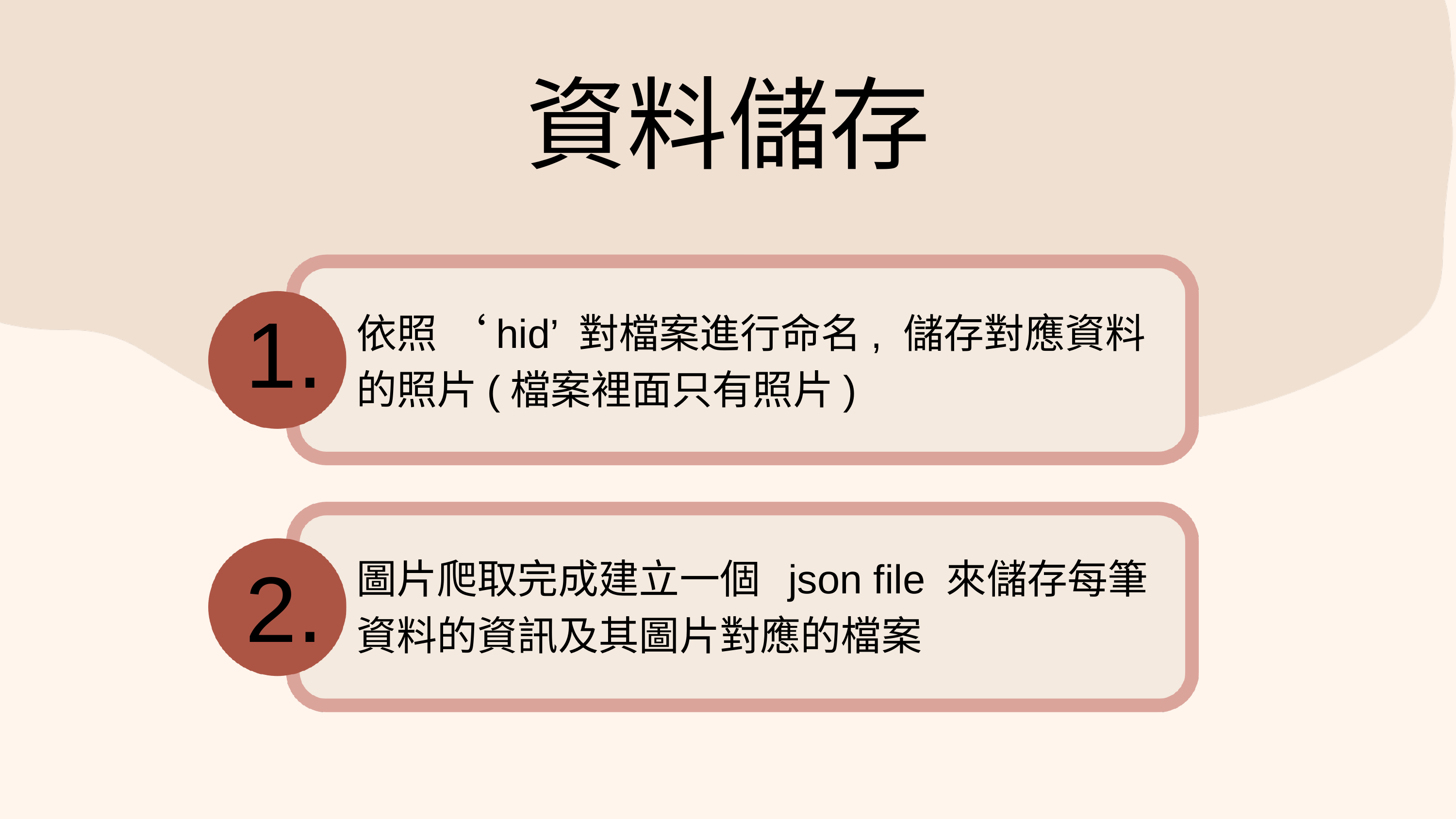

資料儲存

1.
依照 ‘hid’ 對檔案進行命名, 儲存對應資料的照片(檔案裡面只有照片)
2.
圖片爬取完成建立一個  json file 來儲存每筆資料的資訊及其圖片對應的檔案